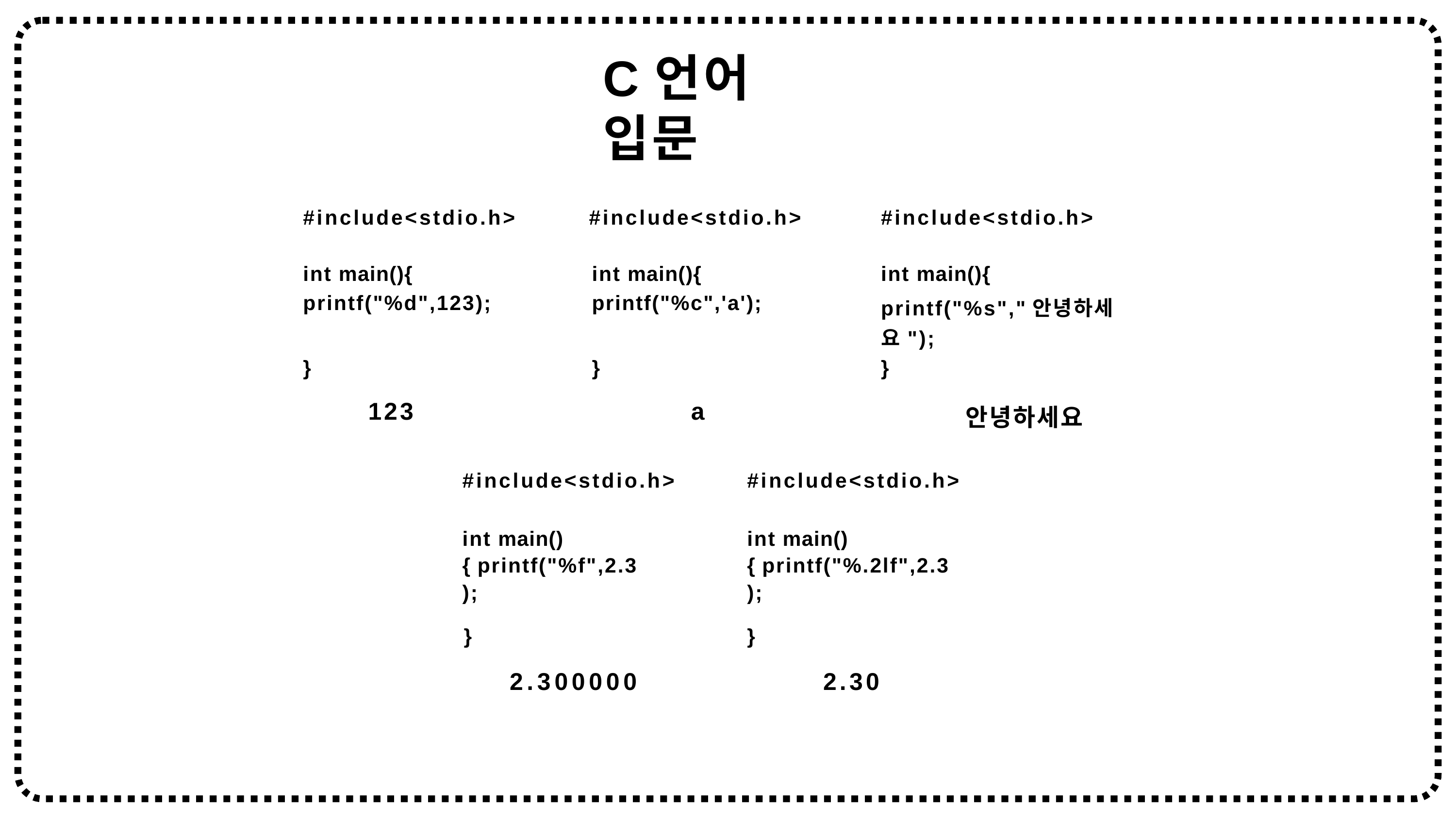

# C언어 입문
| #include<stdio.h> | #include<stdio.h> |  |  | #include<stdio.h> |
| --- | --- | --- | --- | --- |
| int main(){ | int main(){ |  |  | int main(){ |
| printf("%d",123); | printf("%c",'a'); |  |  | printf("%s","안녕하세요"); |
| } | } |  |  | } |
| 123 |  | a | 안녕하세요 |  |
| #include<stdio.h> |  |  | #include<stdio.h> |  |
| int main(){ printf("%f",2.3); |  |  | int main(){ printf("%.2lf",2.3); |  |
| } |  |  | } |  |
| 2.300000 |  |  | 2.30 |  |